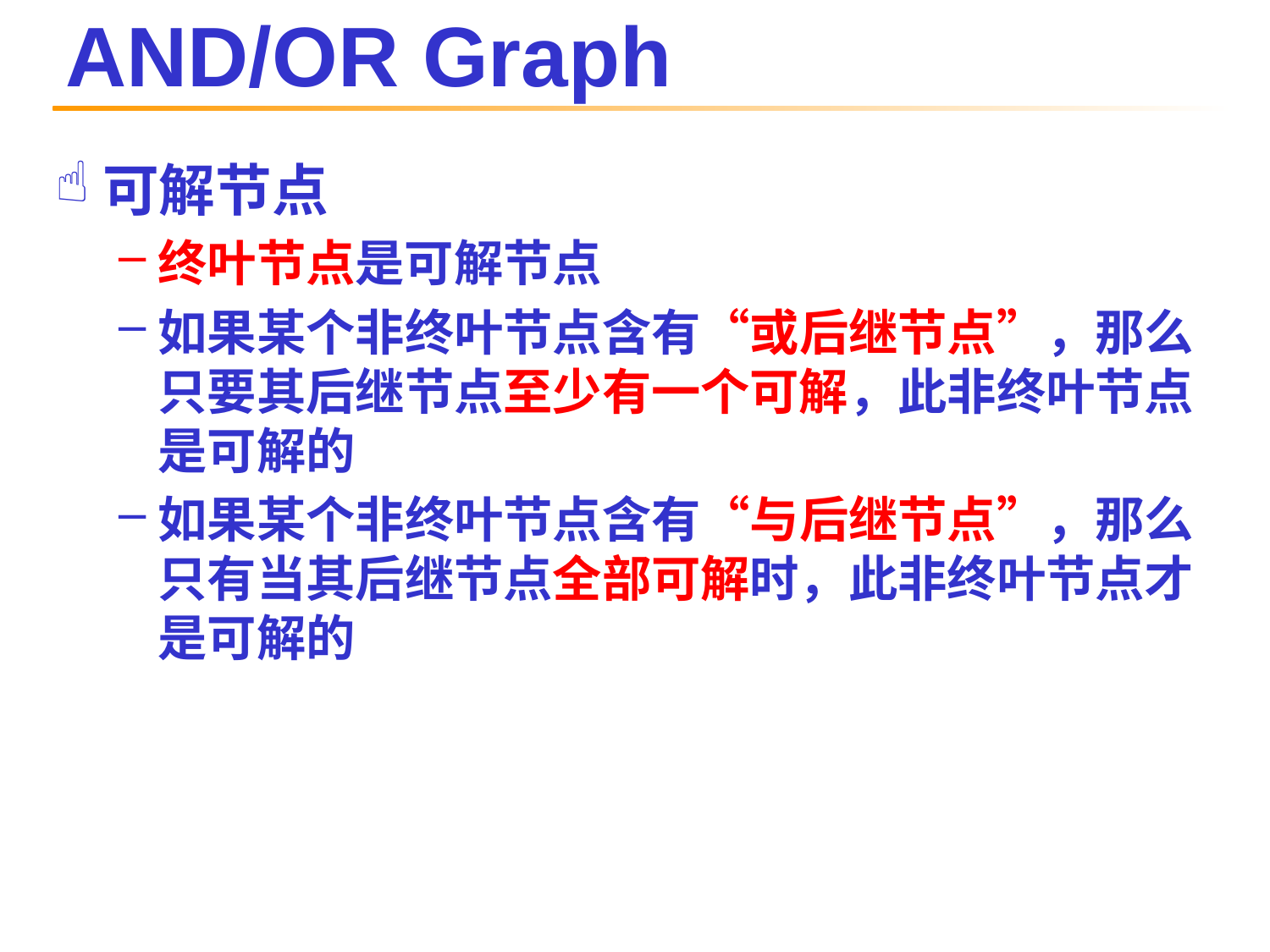

# AND/OR Graph
可解节点
终叶节点是可解节点
如果某个非终叶节点含有“或后继节点”，那么只要其后继节点至少有一个可解，此非终叶节点是可解的
如果某个非终叶节点含有“与后继节点”，那么只有当其后继节点全部可解时，此非终叶节点才是可解的